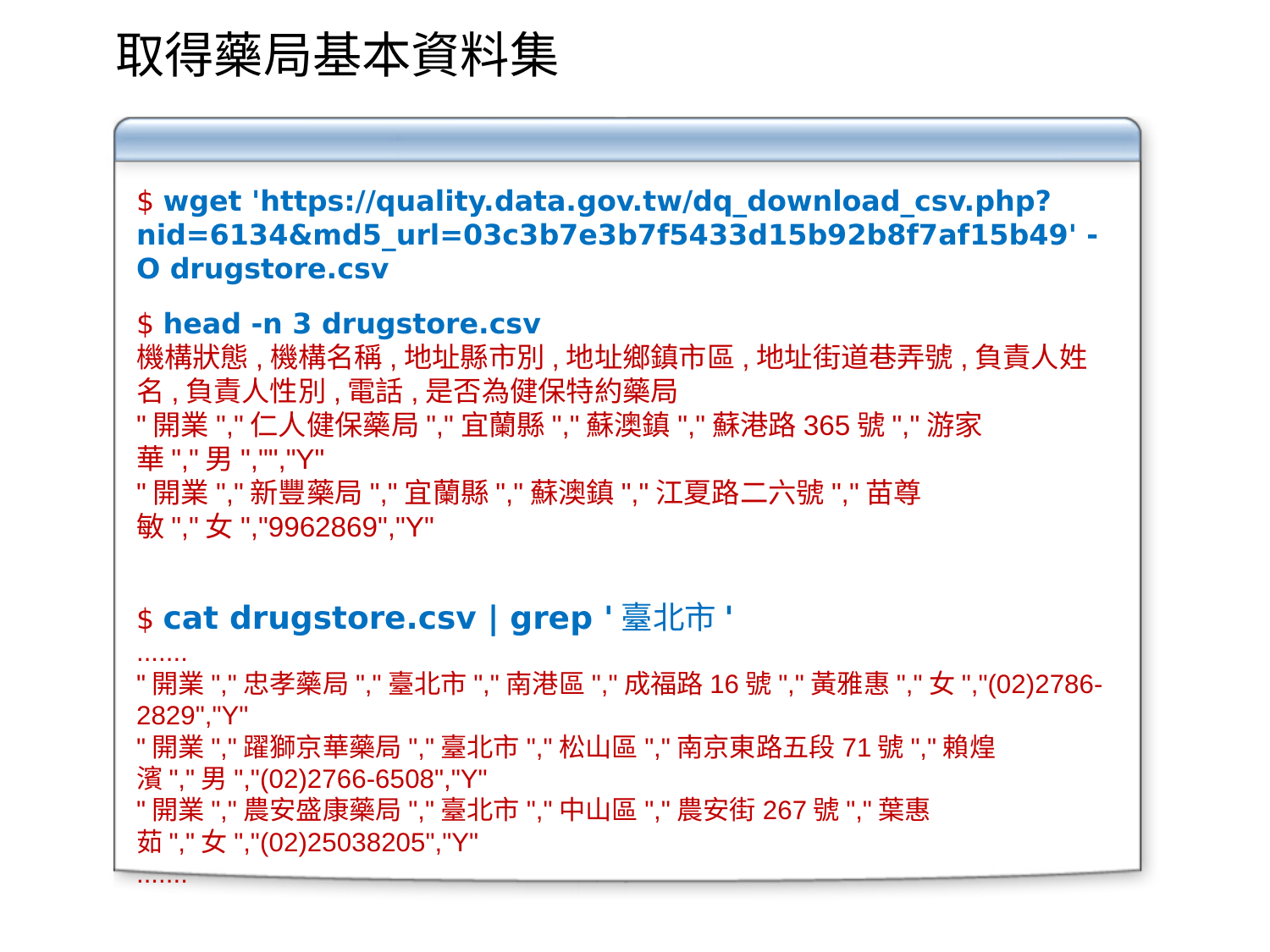

# 取得藥局基本資料集
$ wget 'https://quality.data.gov.tw/dq_download_csv.php?nid=6134&md5_url=03c3b7e3b7f5433d15b92b8f7af15b49' -O drugstore.csv

$ head -n 3 drugstore.csv
機構狀態,機構名稱,地址縣市別,地址鄉鎮市區,地址街道巷弄號,負責人姓名,負責人性別,電話,是否為健保特約藥局
"開業","仁人健保藥局","宜蘭縣","蘇澳鎮","蘇港路365號","游家華","男","","Y"
"開業","新豐藥局","宜蘭縣","蘇澳鎮","江夏路二六號","苗尊敏","女","9962869","Y"

$ cat drugstore.csv | grep '臺北市'
.......
"開業","忠孝藥局","臺北市","南港區","成福路16號","黃雅惠","女","(02)2786-2829","Y"
"開業","躍獅京華藥局","臺北市","松山區","南京東路五段71號","賴煌濱","男","(02)2766-6508","Y"
"開業","農安盛康藥局","臺北市","中山區","農安街267號","葉惠茹","女","(02)25038205","Y"
.......